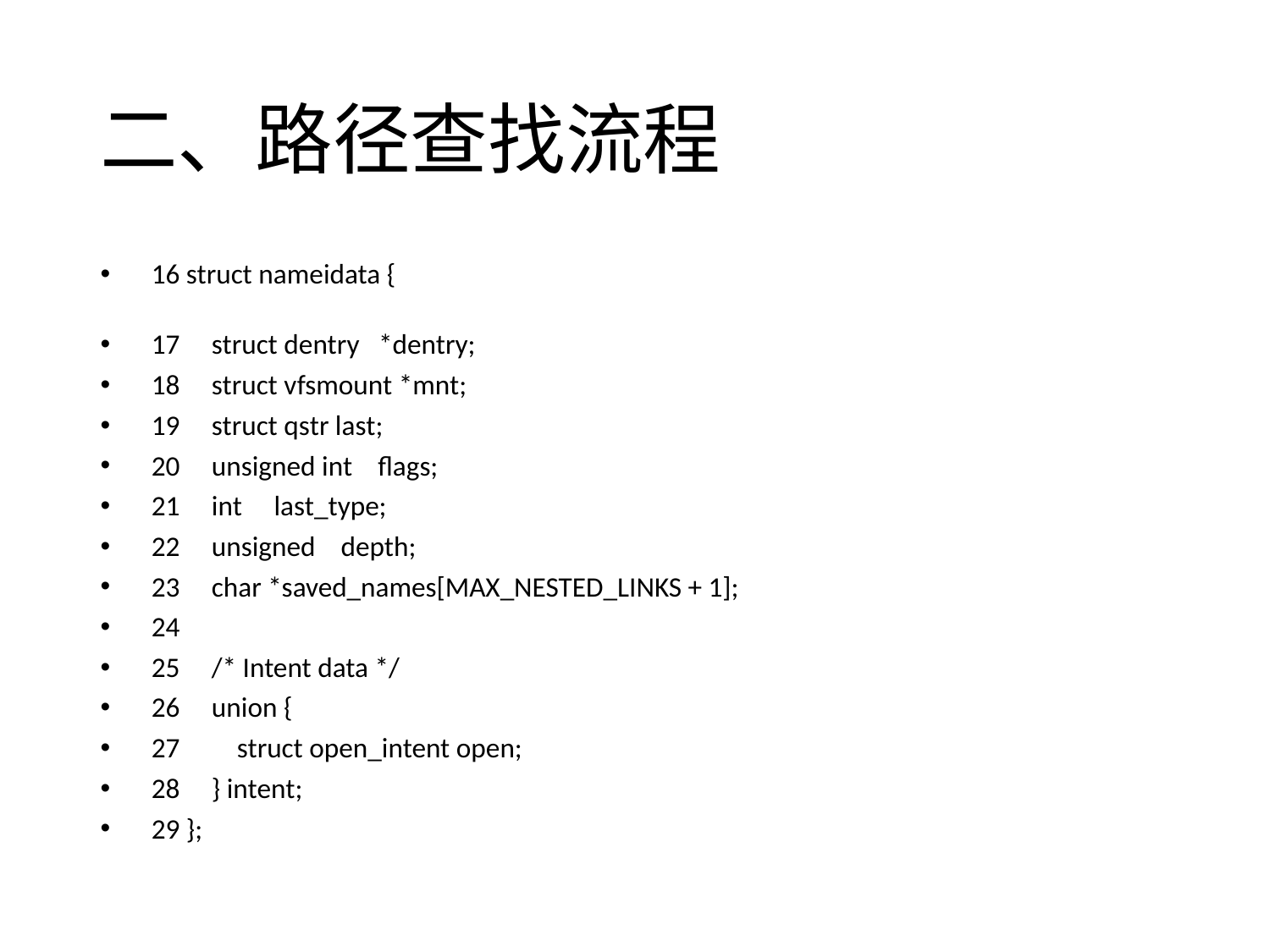

# 二、路径查找流程

 16 struct nameidata {
 17     struct dentry   *dentry;
 18     struct vfsmount *mnt;
 19     struct qstr last;
 20     unsigned int    flags;
 21     int     last_type;
 22     unsigned    depth;
 23     char *saved_names[MAX_NESTED_LINKS + 1];
 24
 25     /* Intent data */
 26     union {
 27         struct open_intent open;
 28     } intent;
 29 };